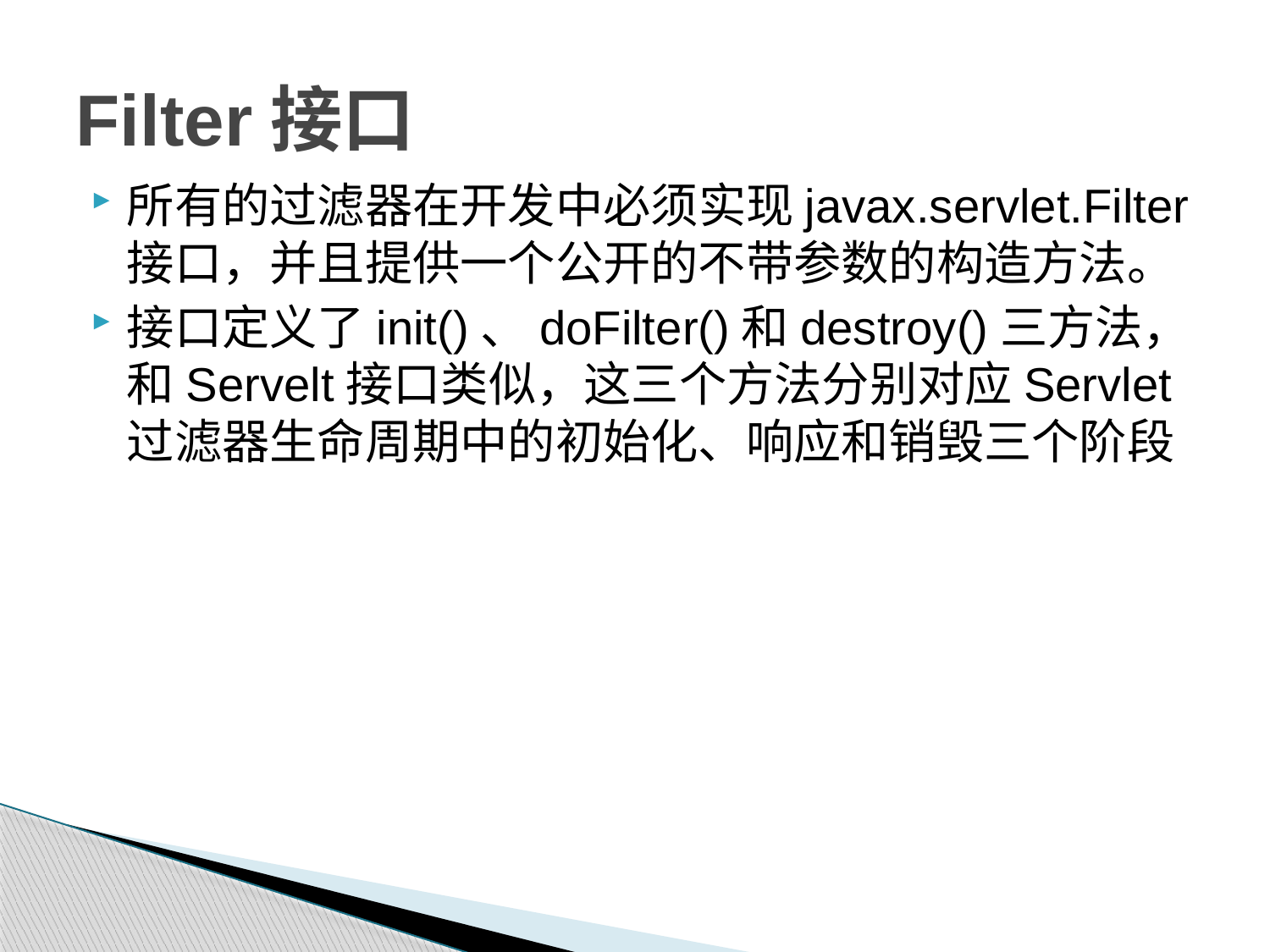

# Filter接口
所有的过滤器在开发中必须实现javax.servlet.Filter接口，并且提供一个公开的不带参数的构造方法。
接口定义了init()、doFilter()和destroy()三方法，和Servelt接口类似，这三个方法分别对应Servlet过滤器生命周期中的初始化、响应和销毁三个阶段